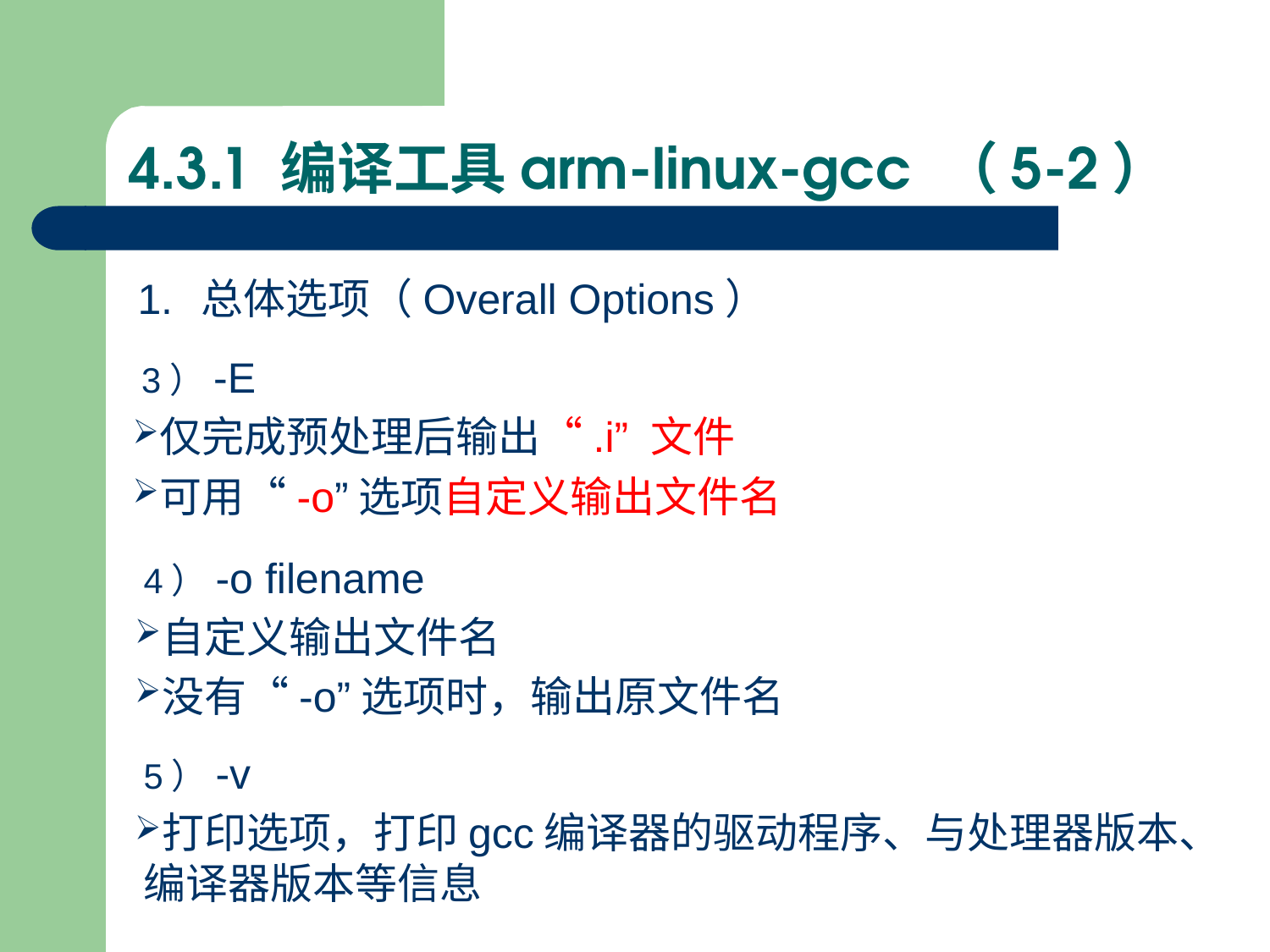

# 4.3.1 编译工具arm-linux-gcc （5-2）
总体选项（Overall Options）
3）-E
仅完成预处理后输出“.i” 文件
可用“-o”选项自定义输出文件名
4）-o filename
自定义输出文件名
没有“-o”选项时，输出原文件名
5）-v
打印选项，打印gcc编译器的驱动程序、与处理器版本、编译器版本等信息